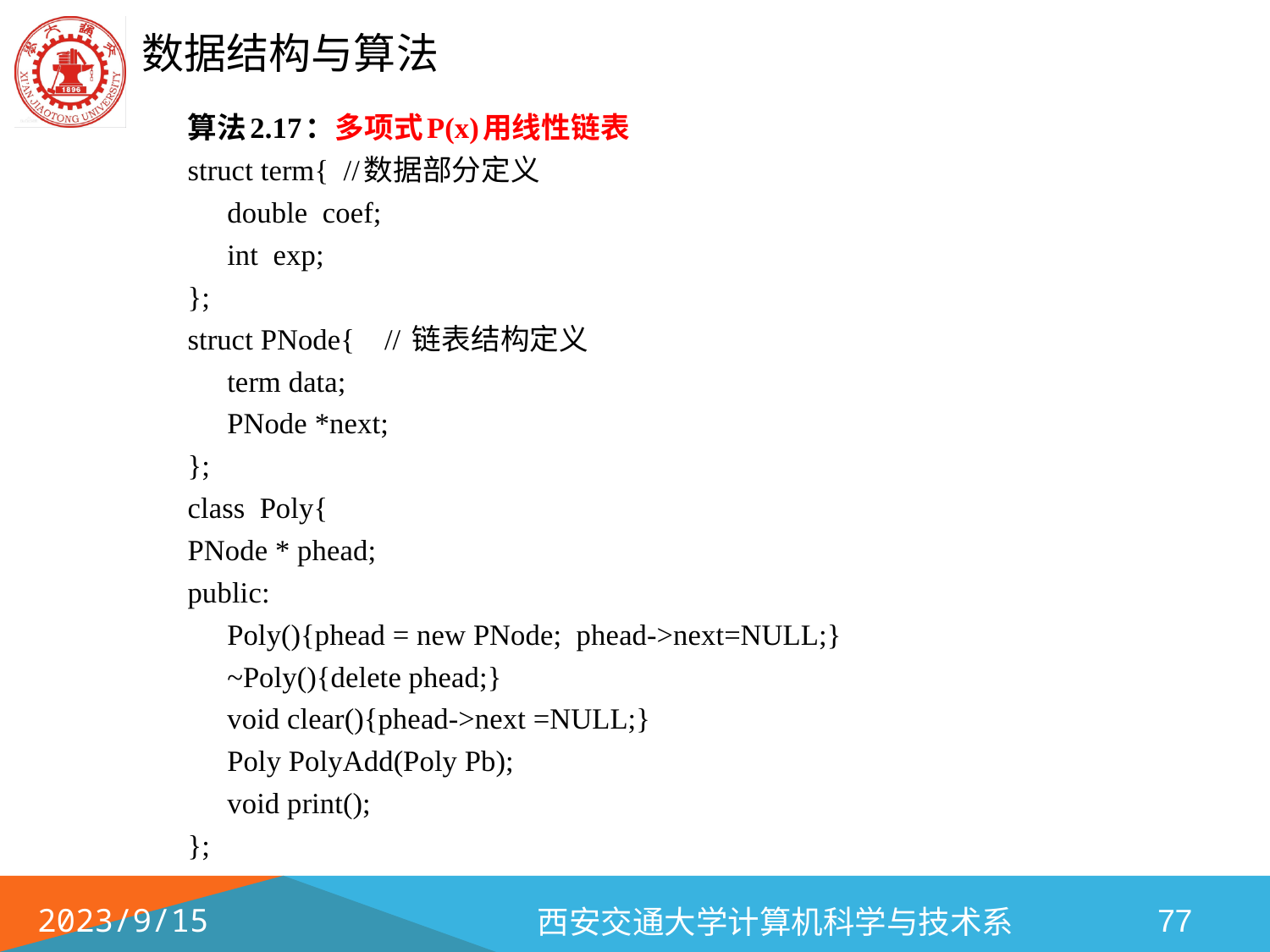

算法2.17：多项式P(x)用线性链表
struct term{  //数据部分定义
		double  coef;
		int  exp;
};
struct PNode{    // 链表结构定义
		term data;
		PNode *next;
};
class  Poly{
PNode * phead;
public:
		Poly(){phead = new PNode;  phead->next=NULL;}
		~Poly(){delete phead;}
		void clear(){phead->next =NULL;}
		Poly PolyAdd(Poly Pb);
		void print();
};